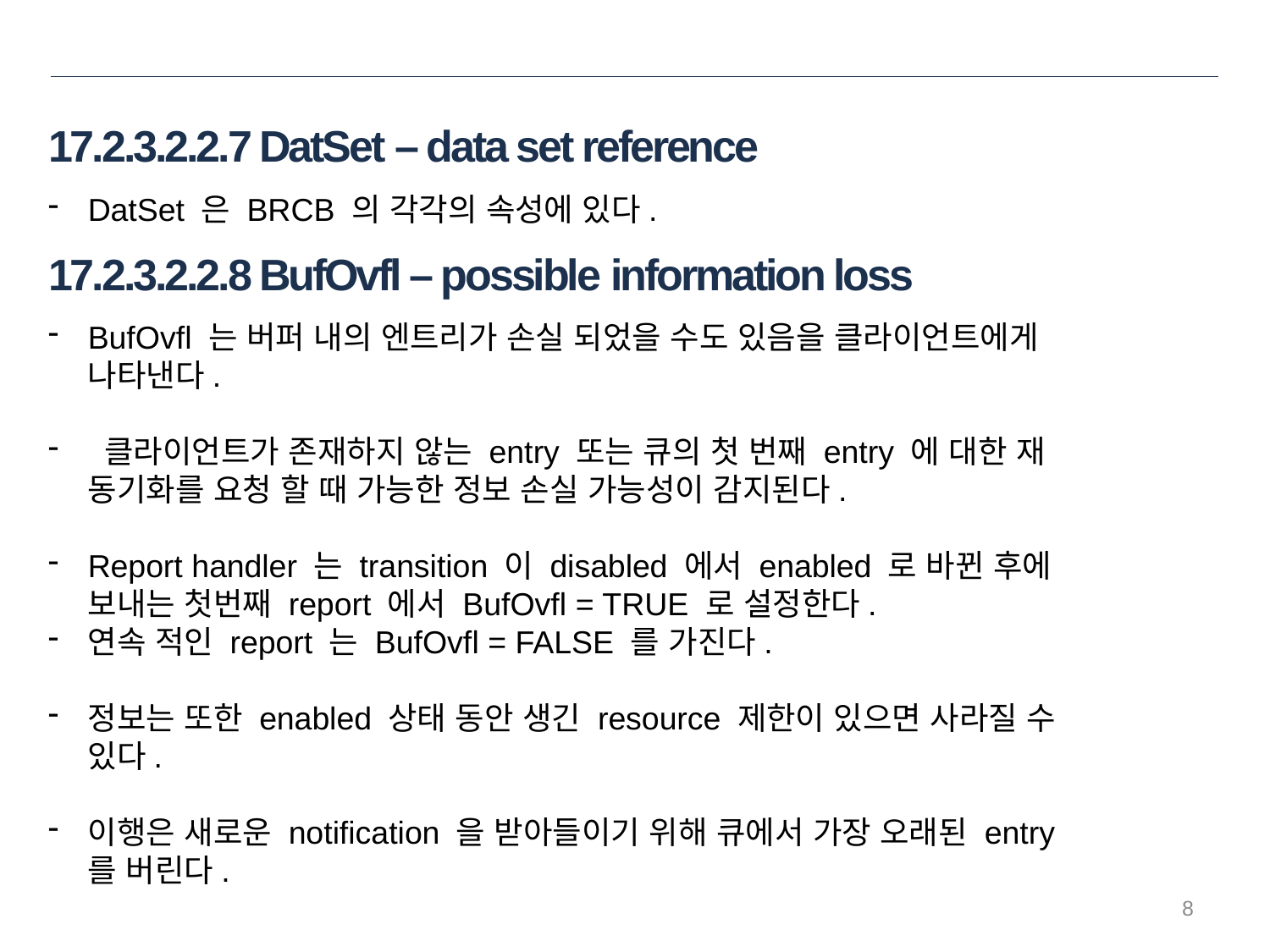

17.2.3.2.2.7 DatSet – data set reference
DatSet 은 BRCB 의 각각의 속성에 있다.
17.2.3.2.2.8 BufOvfl – possible information loss
BufOvfl 는 버퍼 내의 엔트리가 손실 되었을 수도 있음을 클라이언트에게 나타낸다.

 클라이언트가 존재하지 않는 entry 또는 큐의 첫 번째 entry 에 대한 재 동기화를 요청 할 때 가능한 정보 손실 가능성이 감지된다.

Report handler 는 transition 이 disabled 에서 enabled 로 바뀐 후에 보내는 첫번째 report 에서 BufOvfl = TRUE 로 설정한다.
연속 적인 report 는 BufOvfl = FALSE 를 가진다.

정보는 또한 enabled 상태 동안 생긴 resource 제한이 있으면 사라질 수 있다.

이행은 새로운 notification 을 받아들이기 위해 큐에서 가장 오래된 entry 를 버린다.

8